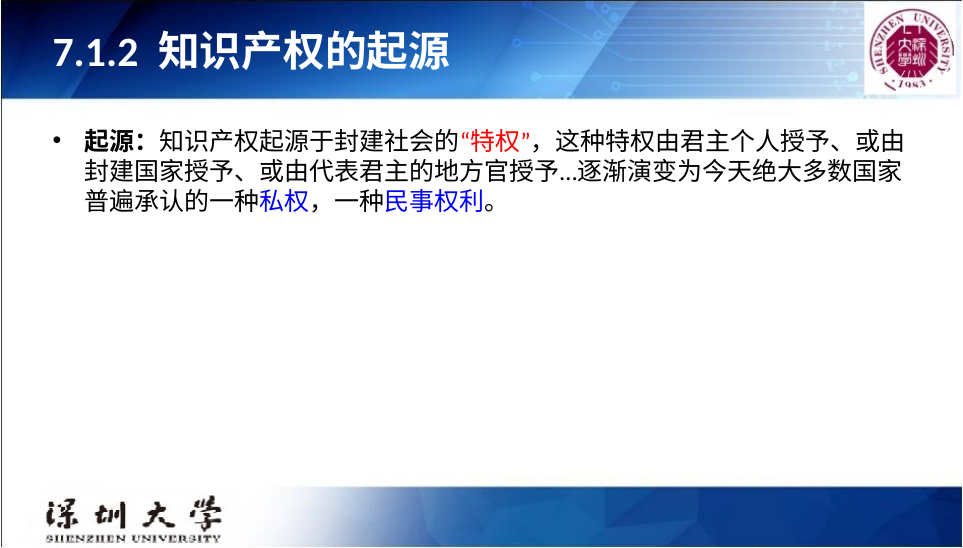

# 7.1.2 知识产权的起源
起源：知识产权起源于封建社会的“特权”，这种特权由君主个人授予、或由封建国家授予、或由代表君主的地方官授予…逐渐演变为今天绝大多数国家普遍承认的一种私权，一种民事权利。
248